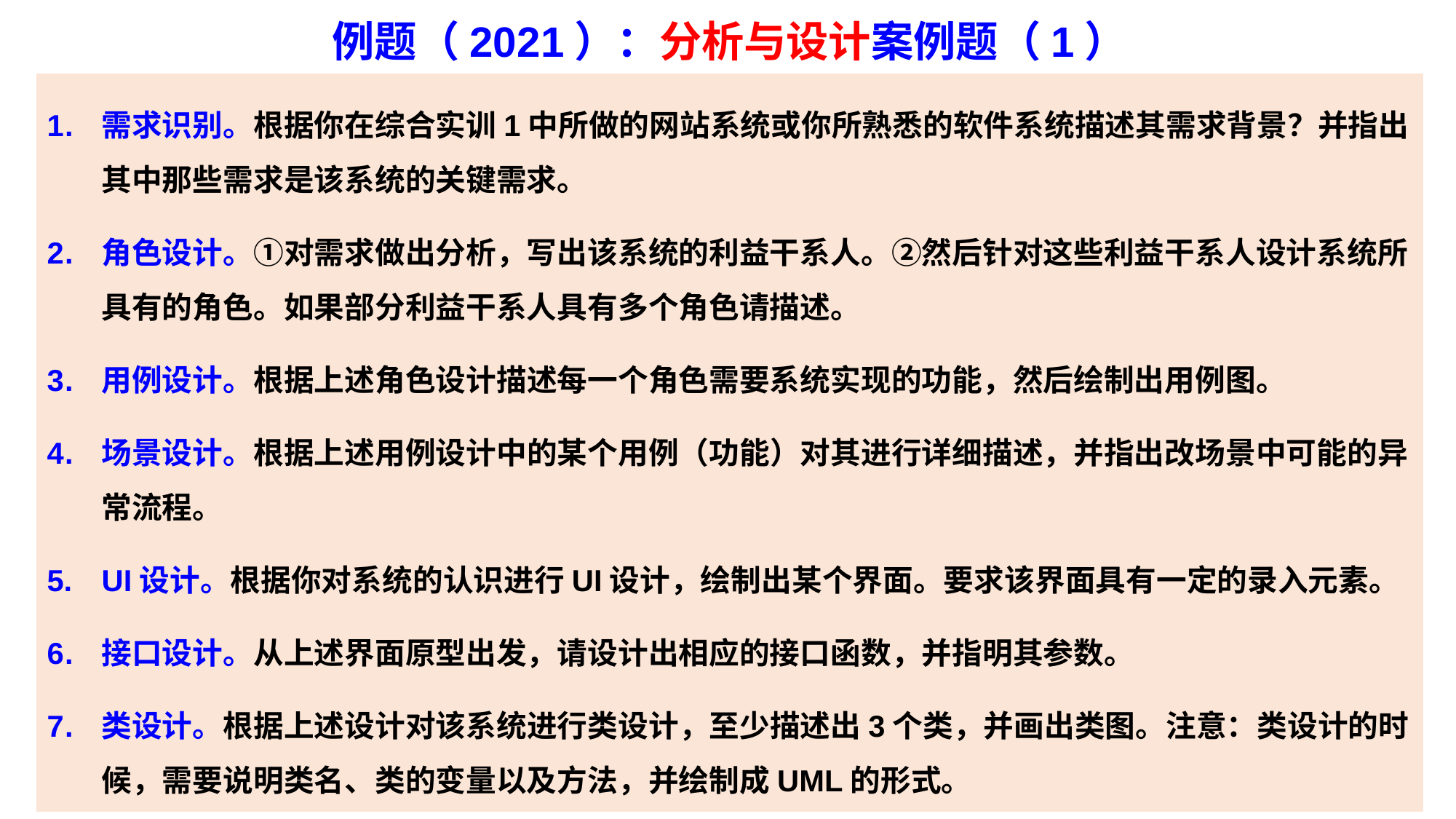

# 例题（2021）：分析与设计案例题（1）
需求识别。根据你在综合实训1中所做的网站系统或你所熟悉的软件系统描述其需求背景？并指出其中那些需求是该系统的关键需求。
角色设计。①对需求做出分析，写出该系统的利益干系人。②然后针对这些利益干系人设计系统所具有的角色。如果部分利益干系人具有多个角色请描述。
用例设计。根据上述角色设计描述每一个角色需要系统实现的功能，然后绘制出用例图。
场景设计。根据上述用例设计中的某个用例（功能）对其进行详细描述，并指出改场景中可能的异常流程。
UI设计。根据你对系统的认识进行UI设计，绘制出某个界面。要求该界面具有一定的录入元素。
接口设计。从上述界面原型出发，请设计出相应的接口函数，并指明其参数。
类设计。根据上述设计对该系统进行类设计，至少描述出3个类，并画出类图。注意：类设计的时候，需要说明类名、类的变量以及方法，并绘制成UML的形式。